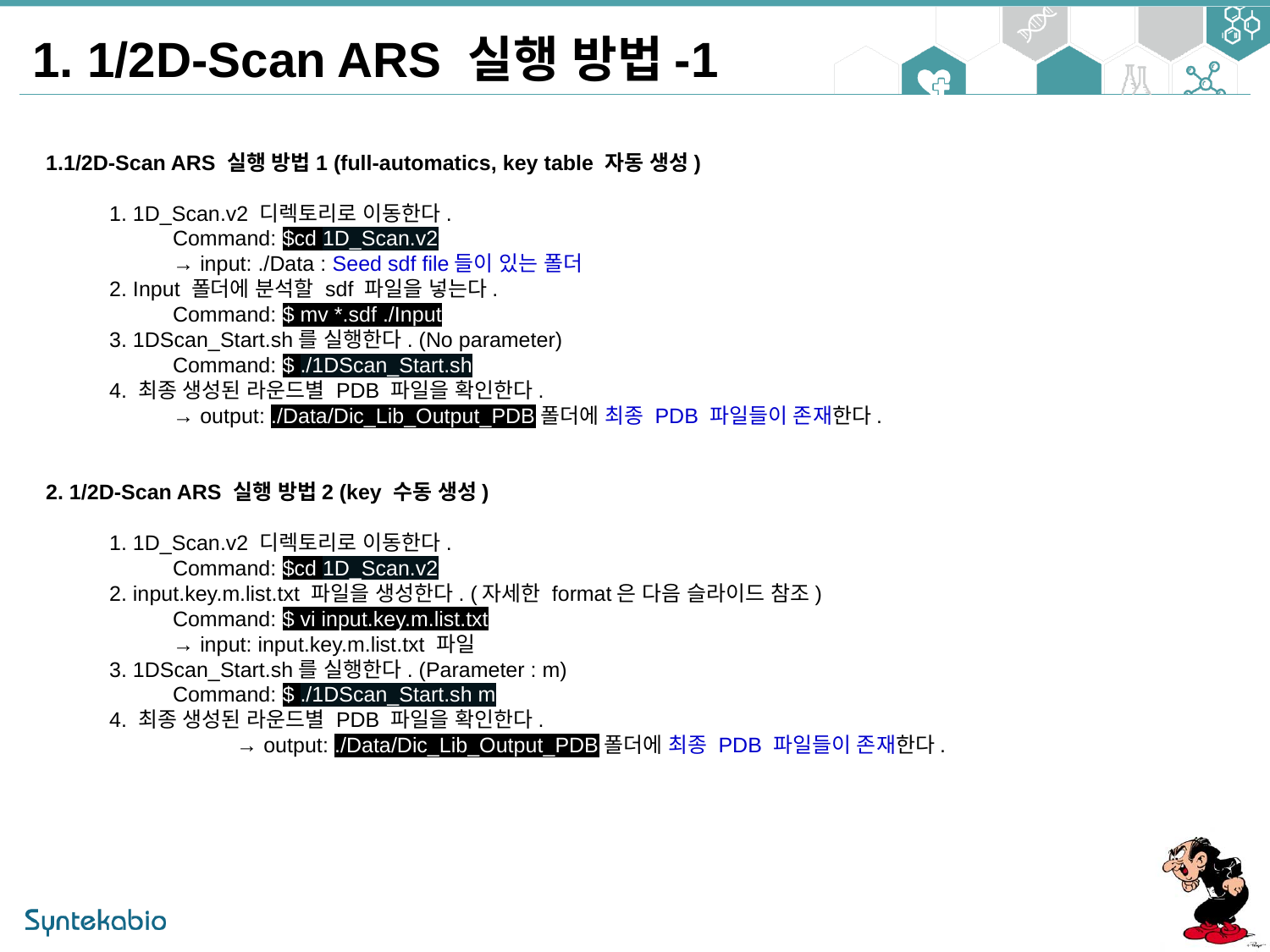

1. 1/2D-Scan ARS 실행 방법-1
1.1/2D-Scan ARS 실행 방법1 (full-automatics, key table 자동 생성)

1. 1D_Scan.v2 디렉토리로 이동한다.
Command: $cd 1D_Scan.v2
→ input: ./Data : Seed sdf file들이 있는 폴더
2. Input 폴더에 분석할 sdf 파일을 넣는다.
Command: $ mv *.sdf ./Input
3. 1DScan_Start.sh를 실행한다. (No parameter)
Command: $ ./1DScan_Start.sh
4. 최종 생성된 라운드별 PDB 파일을 확인한다.
→ output: ./Data/Dic_Lib_Output_PDB폴더에 최종 PDB 파일들이 존재한다.

2. 1/2D-Scan ARS 실행 방법2 (key 수동 생성)

1. 1D_Scan.v2 디렉토리로 이동한다.
Command: $cd 1D_Scan.v2
2. input.key.m.list.txt 파일을 생성한다. (자세한 format은 다음 슬라이드 참조)
Command: $ vi input.key.m.list.txt
→ input: input.key.m.list.txt 파일
3. 1DScan_Start.sh를 실행한다. (Parameter : m)
Command: $ ./1DScan_Start.sh m
4. 최종 생성된 라운드별 PDB 파일을 확인한다.
	→ output: ./Data/Dic_Lib_Output_PDB폴더에 최종 PDB 파일들이 존재한다.